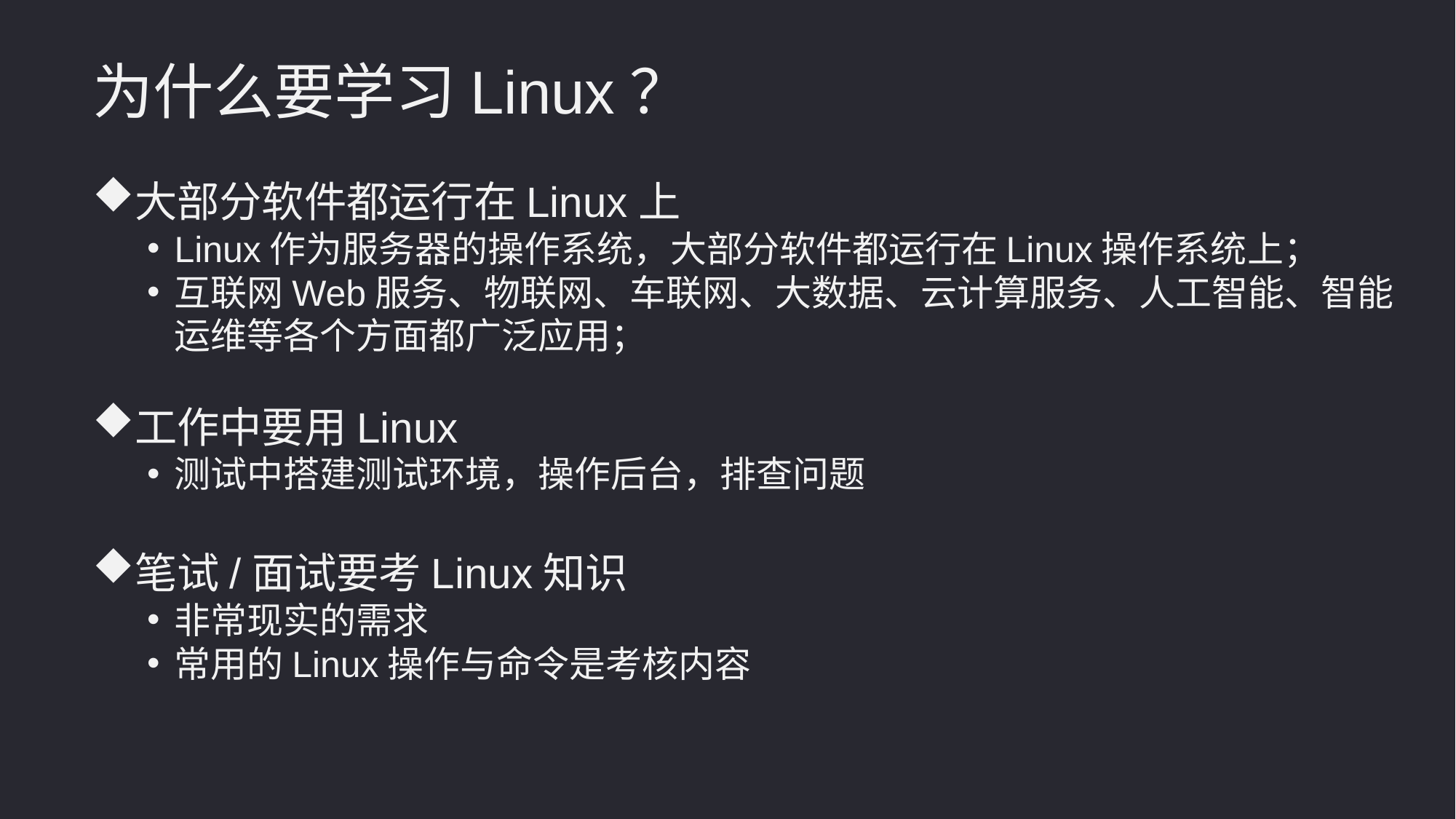

为什么要学习Linux？
大部分软件都运行在Linux上
Linux作为服务器的操作系统，大部分软件都运行在Linux操作系统上；
互联网Web服务、物联网、车联网、大数据、云计算服务、人工智能、智能运维等各个方面都广泛应用；

工作中要用Linux
测试中搭建测试环境，操作后台，排查问题

笔试/面试要考Linux知识
非常现实的需求
常用的Linux操作与命令是考核内容